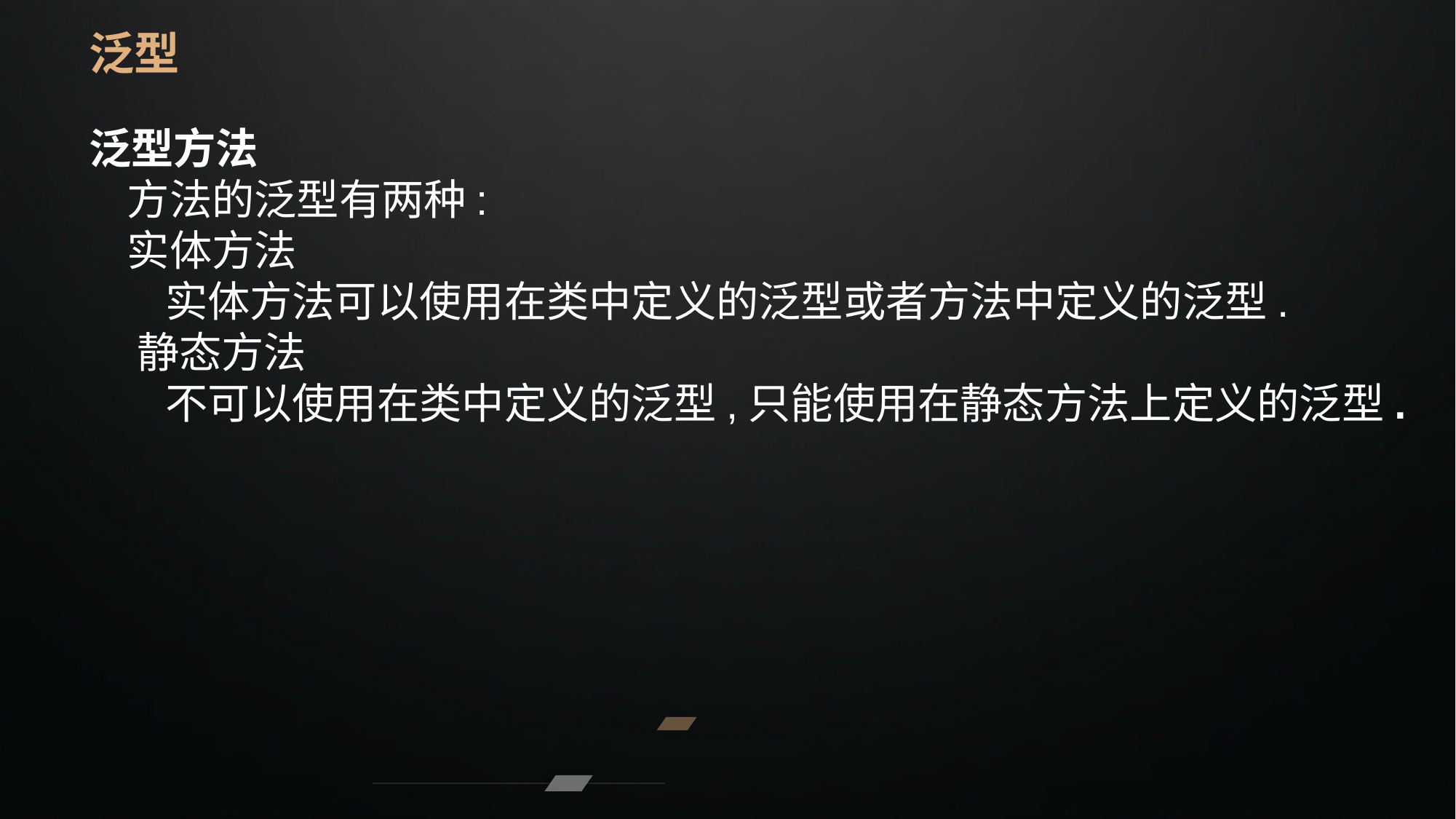

泛型
泛型方法
   方法的泛型有两种:
   实体方法
       实体方法可以使用在类中定义的泛型或者方法中定义的泛型.
    静态方法
       不可以使用在类中定义的泛型,只能使用在静态方法上定义的泛型.